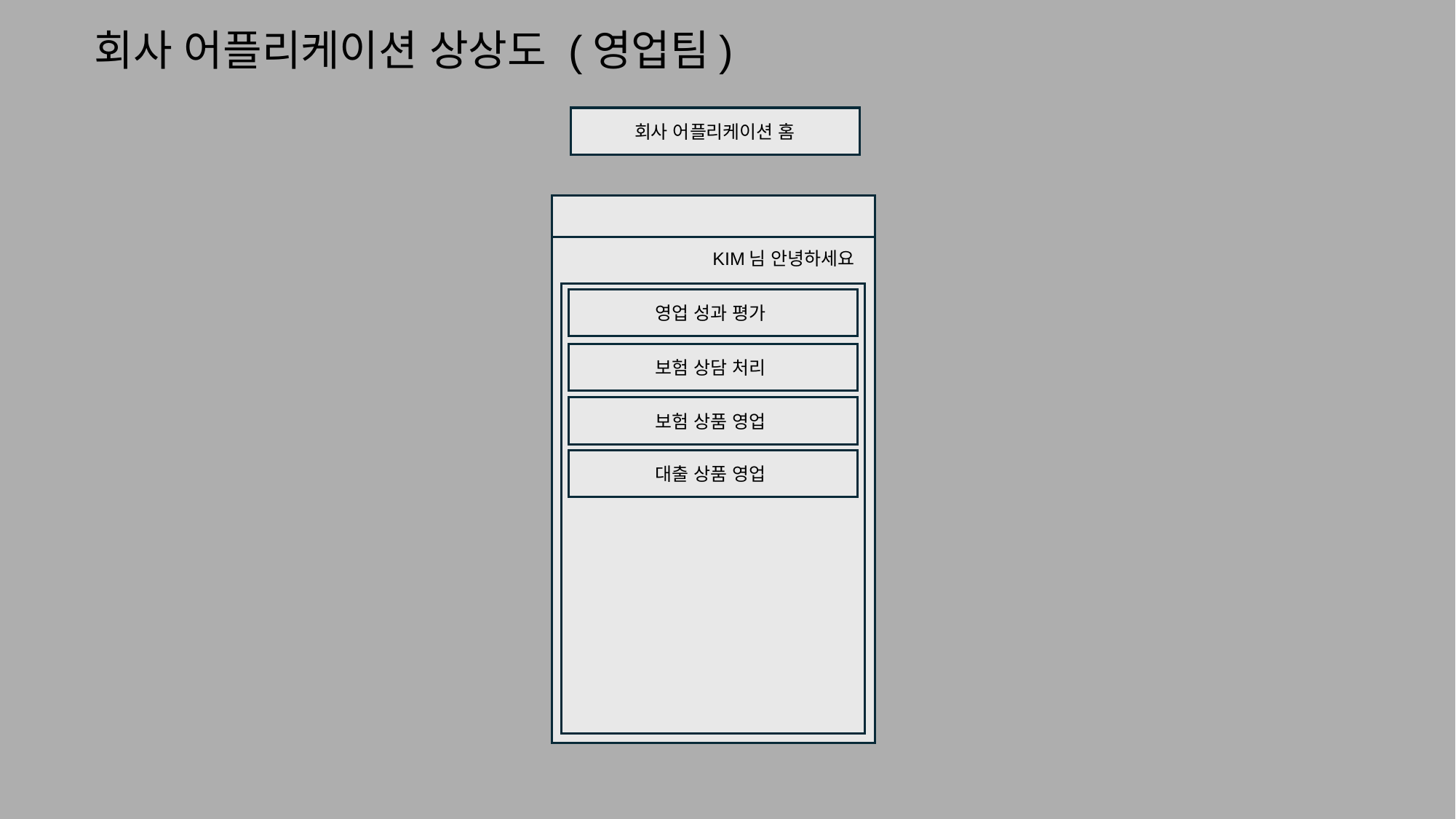

# 회사 어플리케이션 상상도 (영업팀)
회사 어플리케이션 홈

KIM님 안녕하세요

영업 성과 평가
보험 상담 처리
보험 상품 영업
대출 상품 영업